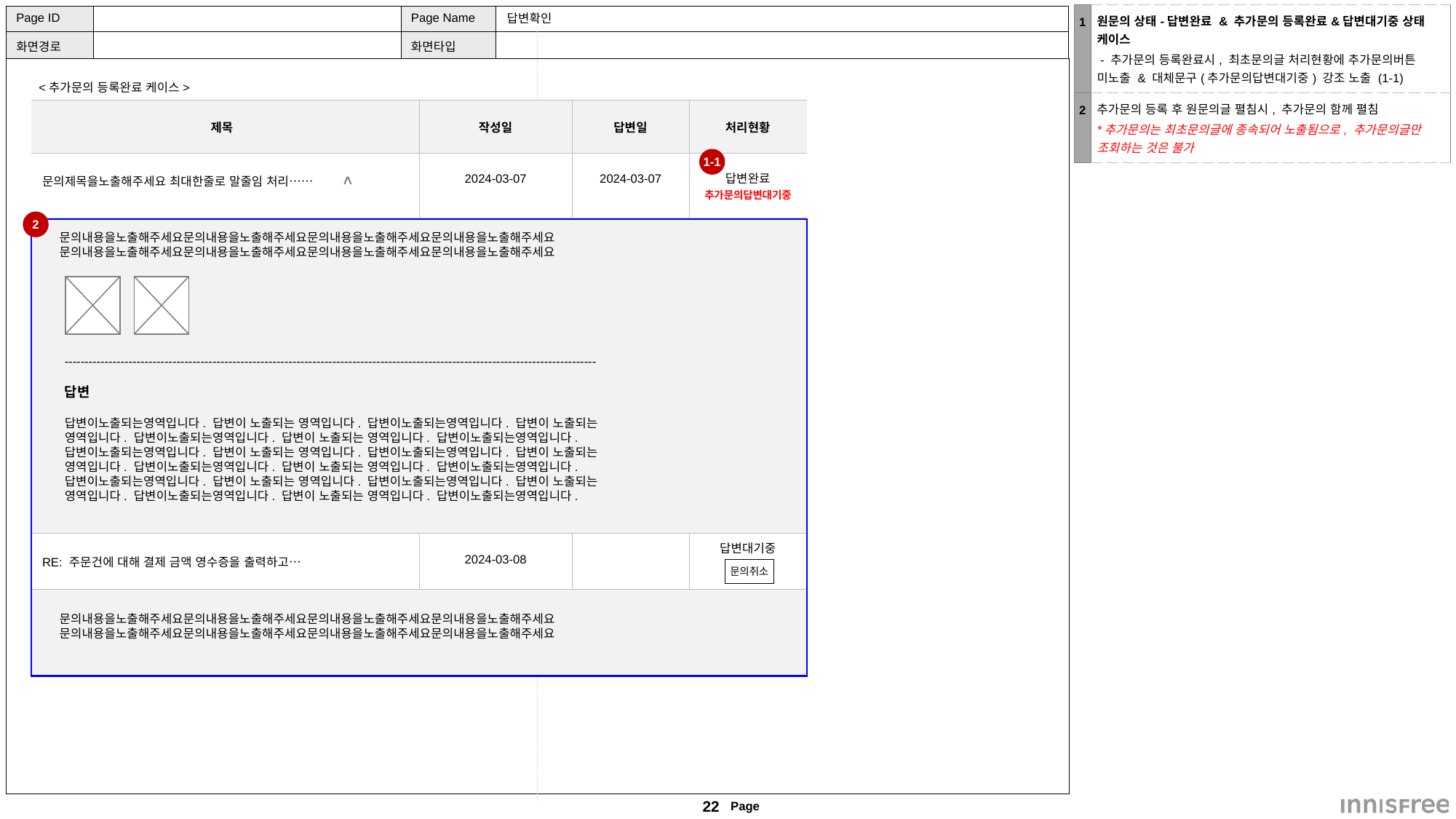

| 1 | 원문의 상태-답변완료 & 추가문의 등록완료&답변대기중 상태 케이스 - 추가문의 등록완료시, 최초문의글 처리현황에 추가문의버튼 미노출 & 대체문구(추가문의답변대기중) 강조 노출 (1-1) |
| --- | --- |
| 2 | 추가문의 등록 후 원문의글 펼침시, 추가문의 함께 펼침 \*추가문의는 최초문의글에 종속되어 노출됨으로, 추가문의글만 조회하는 것은 불가 |

# 답변확인
<추가문의 등록완료 케이스>
| 제목 | 작성일 | 답변일 | 처리현황 |
| --- | --- | --- | --- |
| 문의제목을노출해주세요 최대한줄로 말줄임 처리…… | 2024-03-07 | 2024-03-07 | 답변완료 추가문의답변대기중 |
|  |  |  |  |
| RE: 주문건에 대해 결제 금액 영수증을 출력하고… | 2024-03-08 |  | 답변대기중 |
|  |  |  |  |
1-1
>
2

문의내용을노출해주세요문의내용을노출해주세요문의내용을노출해주세요문의내용을노출해주세요
문의내용을노출해주세요문의내용을노출해주세요문의내용을노출해주세요문의내용을노출해주세요

-------------------------------------------------------------------------------------------------------------------------------------

답변

답변이노출되는영역입니다. 답변이 노출되는 영역입니다. 답변이노출되는영역입니다. 답변이 노출되는
영역입니다. 답변이노출되는영역입니다. 답변이 노출되는 영역입니다. 답변이노출되는영역입니다.
답변이노출되는영역입니다. 답변이 노출되는 영역입니다. 답변이노출되는영역입니다. 답변이 노출되는
영역입니다. 답변이노출되는영역입니다. 답변이 노출되는 영역입니다. 답변이노출되는영역입니다.
답변이노출되는영역입니다. 답변이 노출되는 영역입니다. 답변이노출되는영역입니다. 답변이 노출되는
영역입니다. 답변이노출되는영역입니다. 답변이 노출되는 영역입니다. 답변이노출되는영역입니다.

문의취소
문의내용을노출해주세요문의내용을노출해주세요문의내용을노출해주세요문의내용을노출해주세요
문의내용을노출해주세요문의내용을노출해주세요문의내용을노출해주세요문의내용을노출해주세요